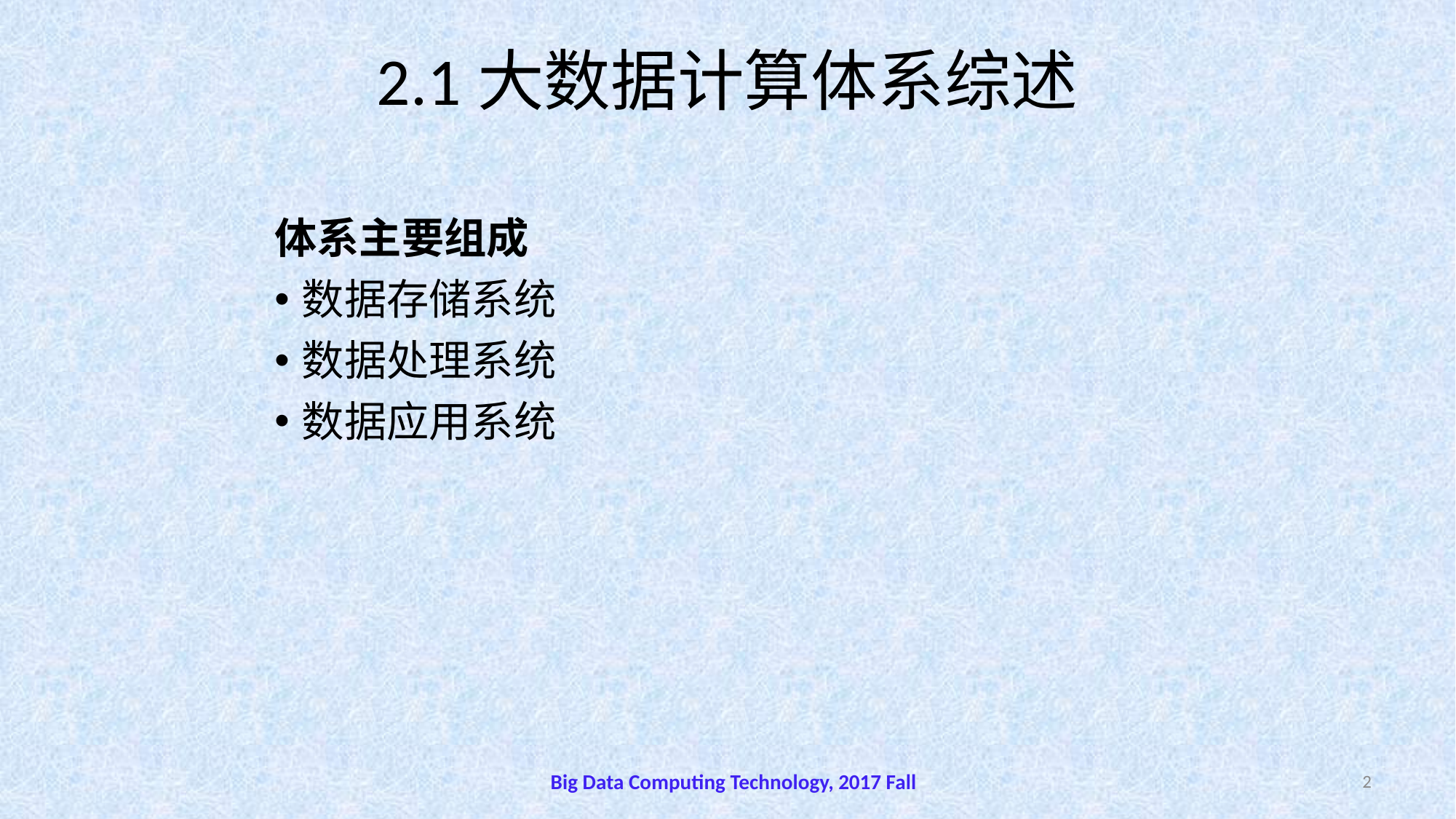

# 2.1大数据计算体系综述
体系主要组成
数据存储系统
数据处理系统
数据应用系统
Big Data Computing Technology, 2017 Fall
2